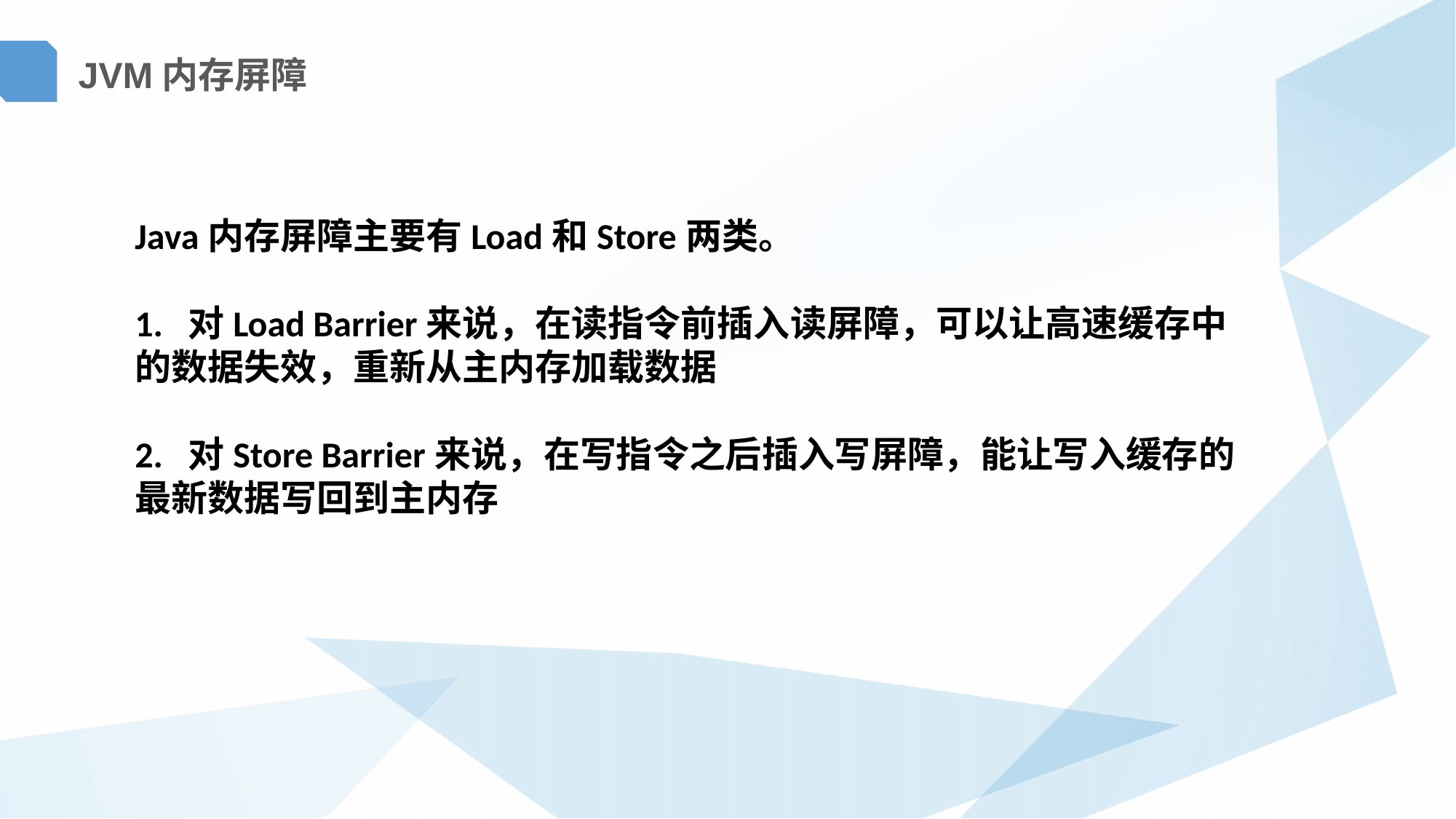

JVM内存屏障
Java内存屏障主要有Load和Store两类。

1.  对Load Barrier来说，在读指令前插入读屏障，可以让高速缓存中的数据失效，重新从主内存加载数据

2.  对Store Barrier来说，在写指令之后插入写屏障，能让写入缓存的最新数据写回到主内存